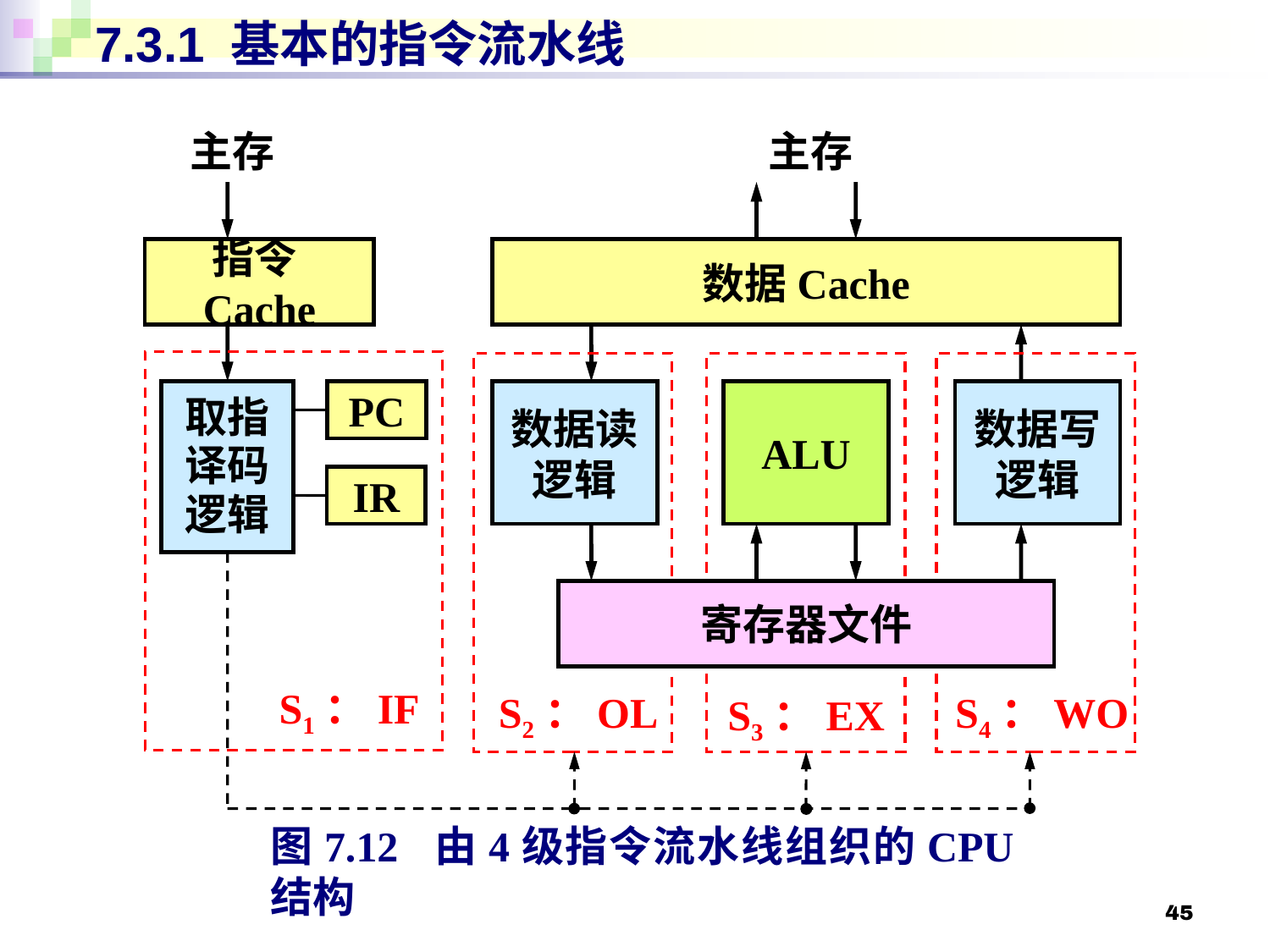

# 7.3.1 基本的指令流水线
主存
主存

指令Cache
数据Cache

取指译码逻辑
PC
数据读逻辑
ALU
数据写逻辑

IR

寄存器文件
S1：IF
S2：OL
S4：WO
S3：EX

图7.12  由4级指令流水线组织的CPU结构
45